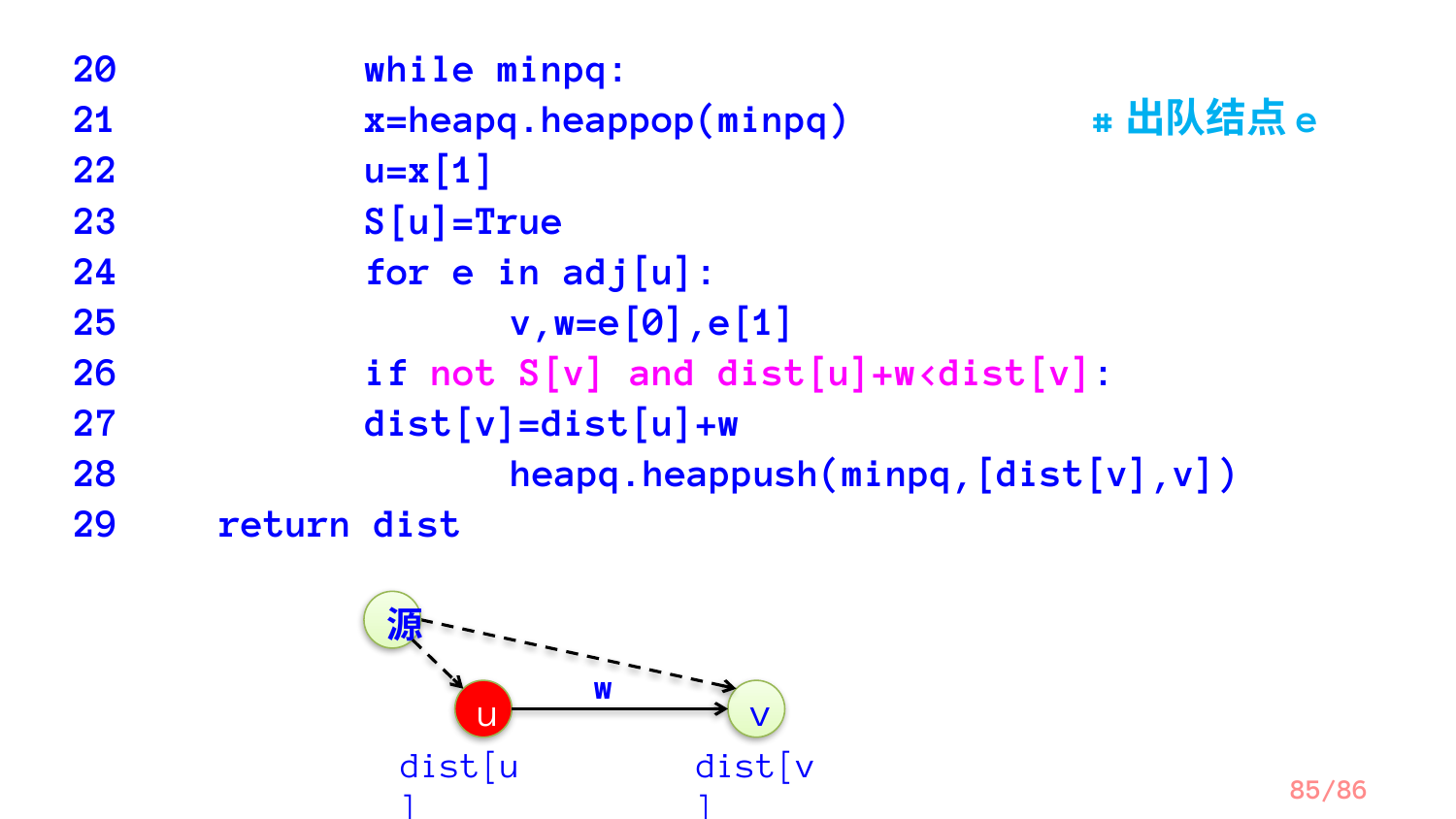

20   		while minpq:
21      	x=heapq.heappop(minpq)      	#出队结点e
22        	u=x[1]
23        	S[u]=True
24        	for e in adj[u]:
25        		v,w=e[0],e[1]
26          	if not S[v] and dist[u]+w<dist[v]:
27           	dist[v]=dist[u]+w
28             	heapq.heappush(minpq,[dist[v],v])
29  	return dist
源
w
u
v
dist[u]
dist[v]
85/86